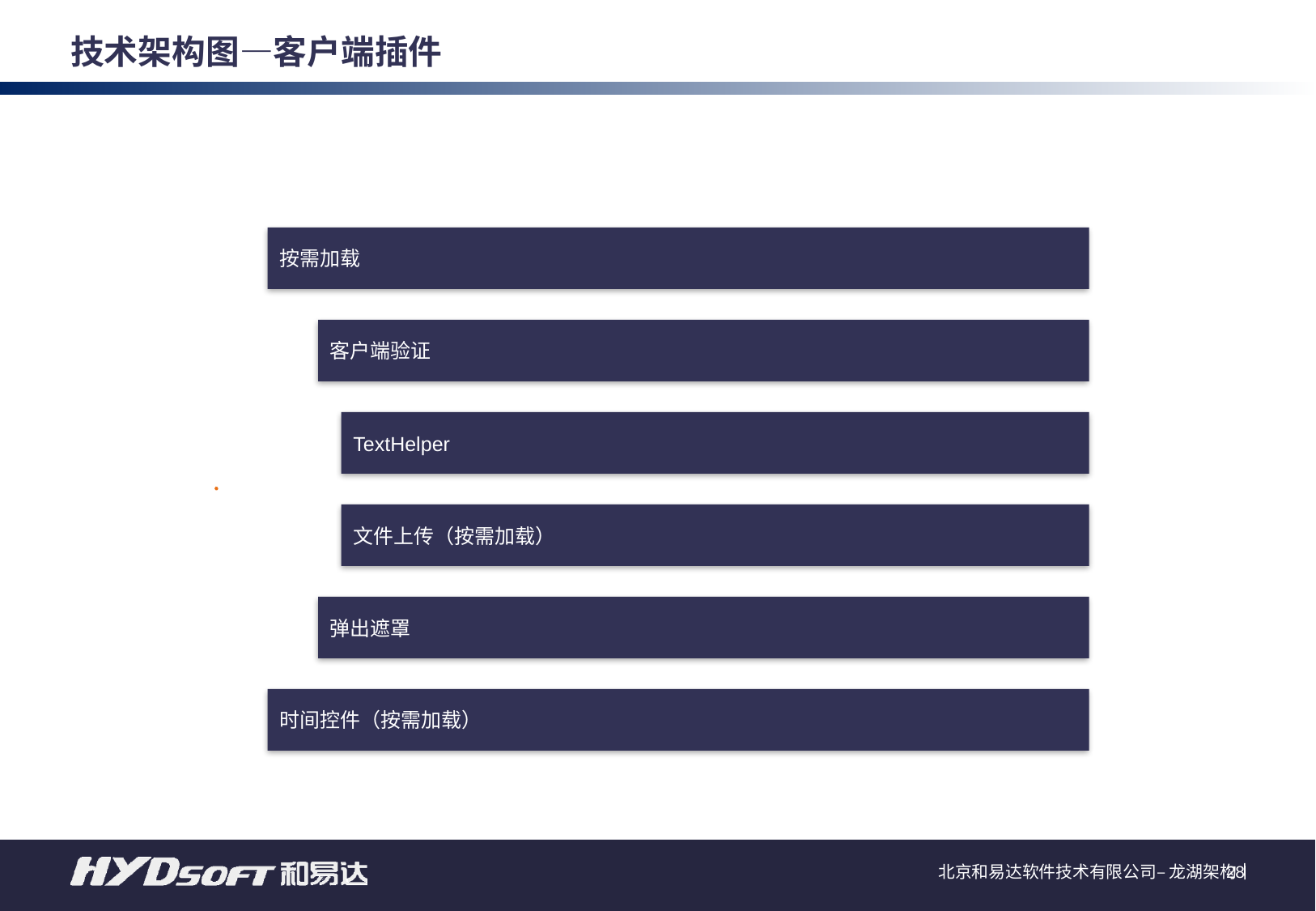

技术架构图—客户端插件
客户端验证
TextHelper
文件上传（按需加载）
弹出遮罩
时间控件（按需加载）
按需加载